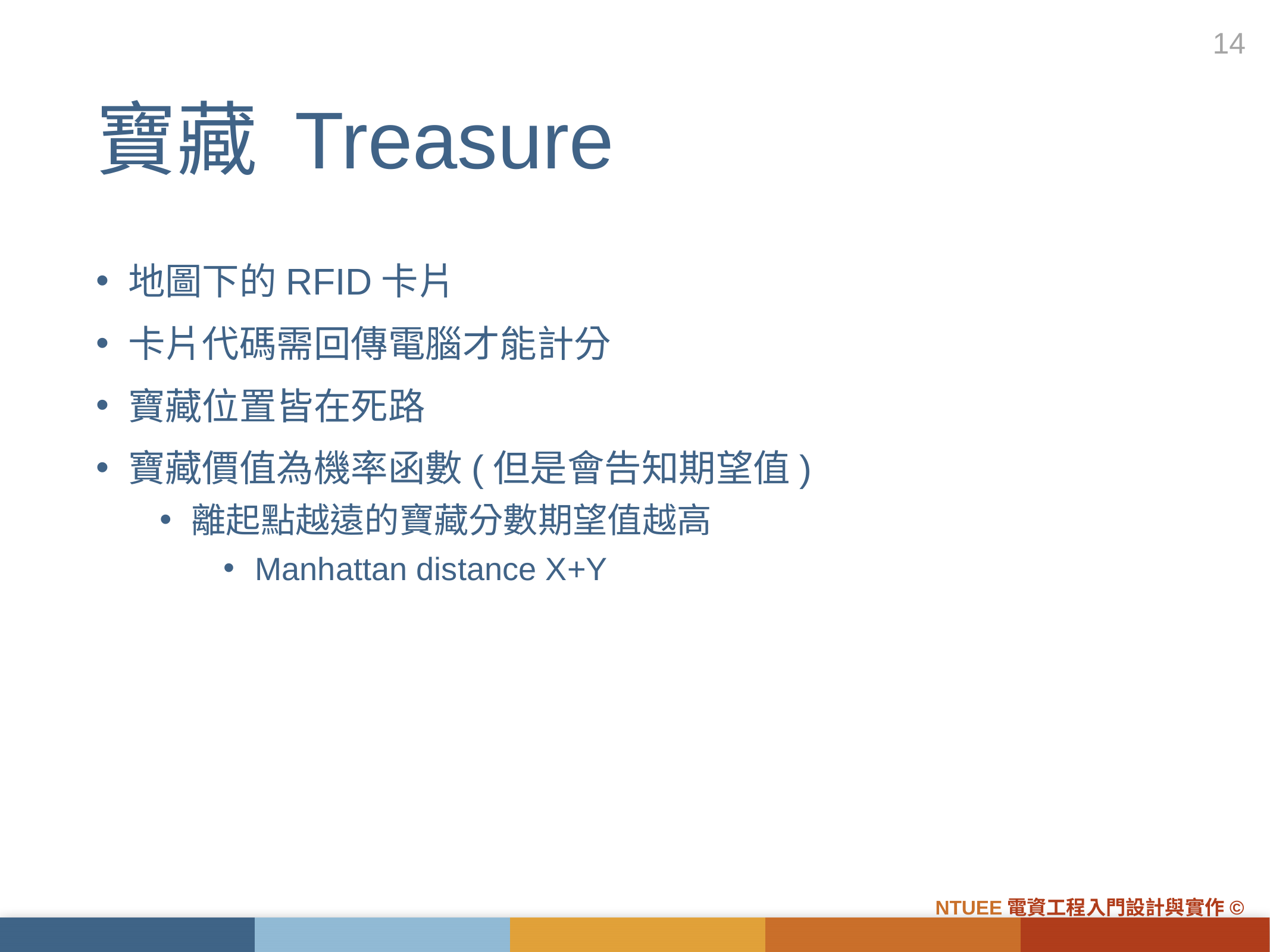

14
# 寶藏 Treasure
地圖下的RFID卡片
卡片代碼需回傳電腦才能計分
寶藏位置皆在死路
寶藏價值為機率函數(但是會告知期望值)
離起點越遠的寶藏分數期望值越高
Manhattan distance X+Y